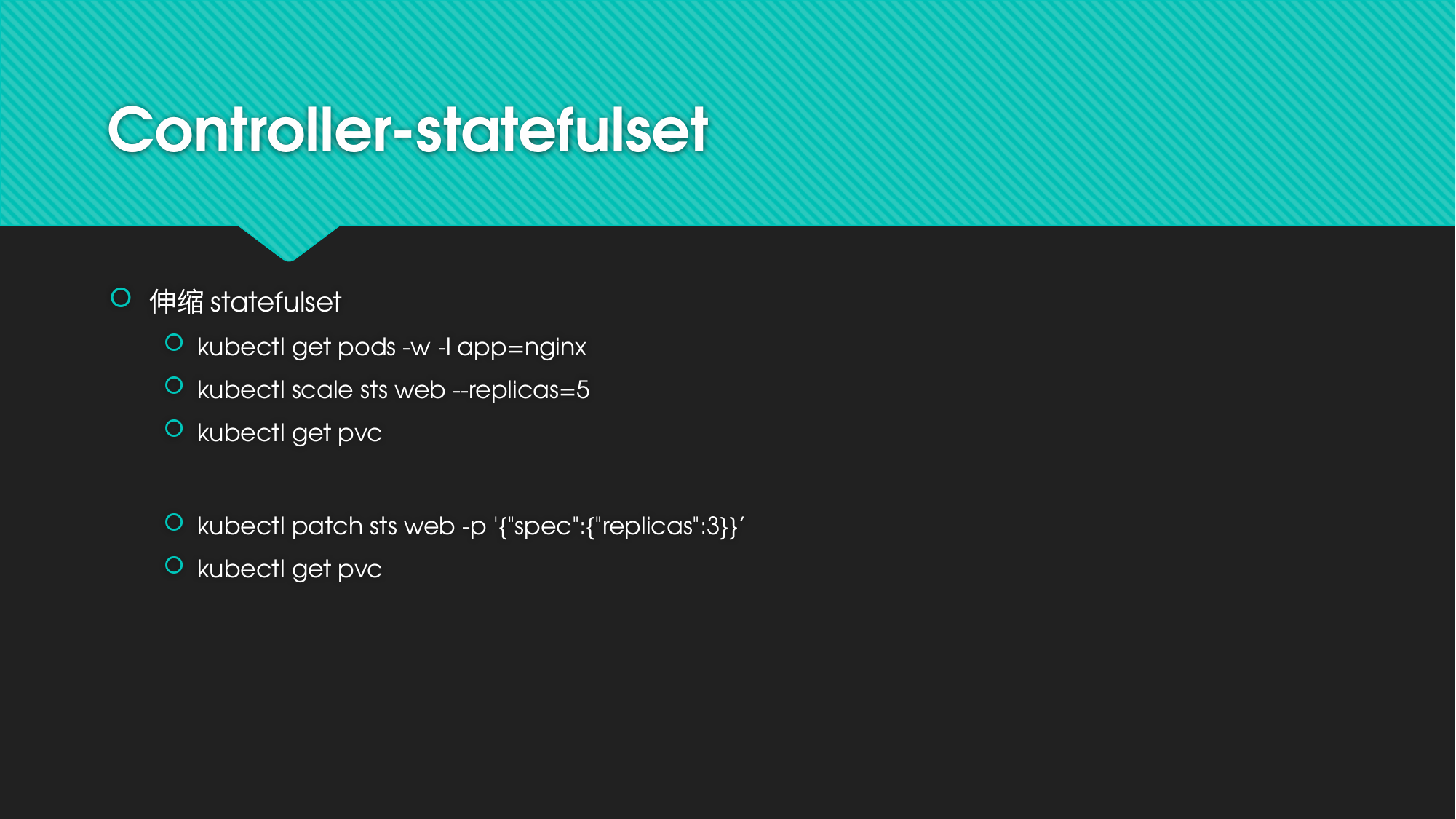

# Controller-statefulset
伸缩statefulset
kubectl get pods -w -l app=nginx
kubectl scale sts web --replicas=5
kubectl get pvc

kubectl patch sts web -p '{"spec":{"replicas":3}}’
kubectl get pvc